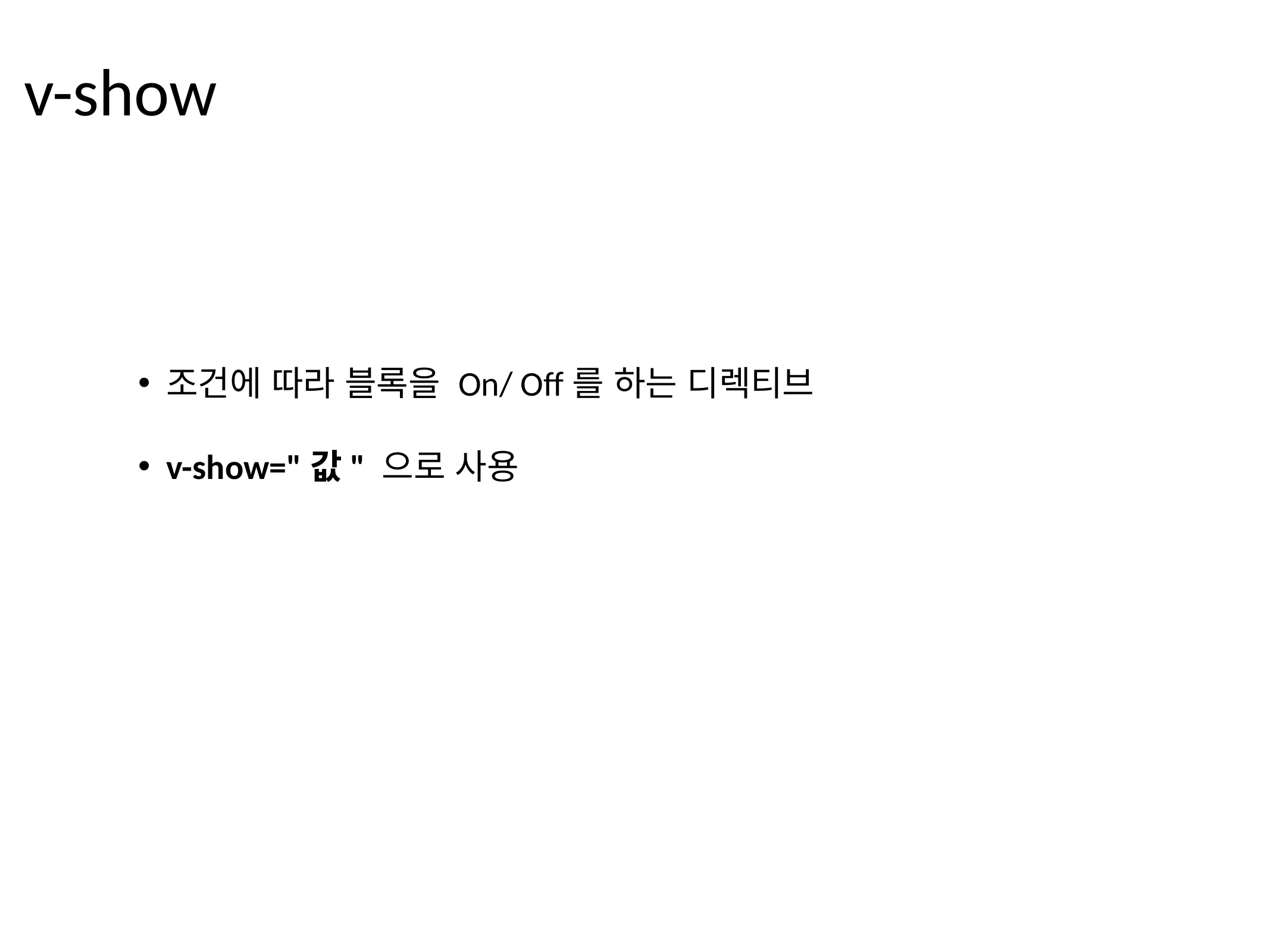

v-show
조건에 따라 블록을 On/ Off를 하는 디렉티브

v-show="값" 으로 사용

²018.0².²0